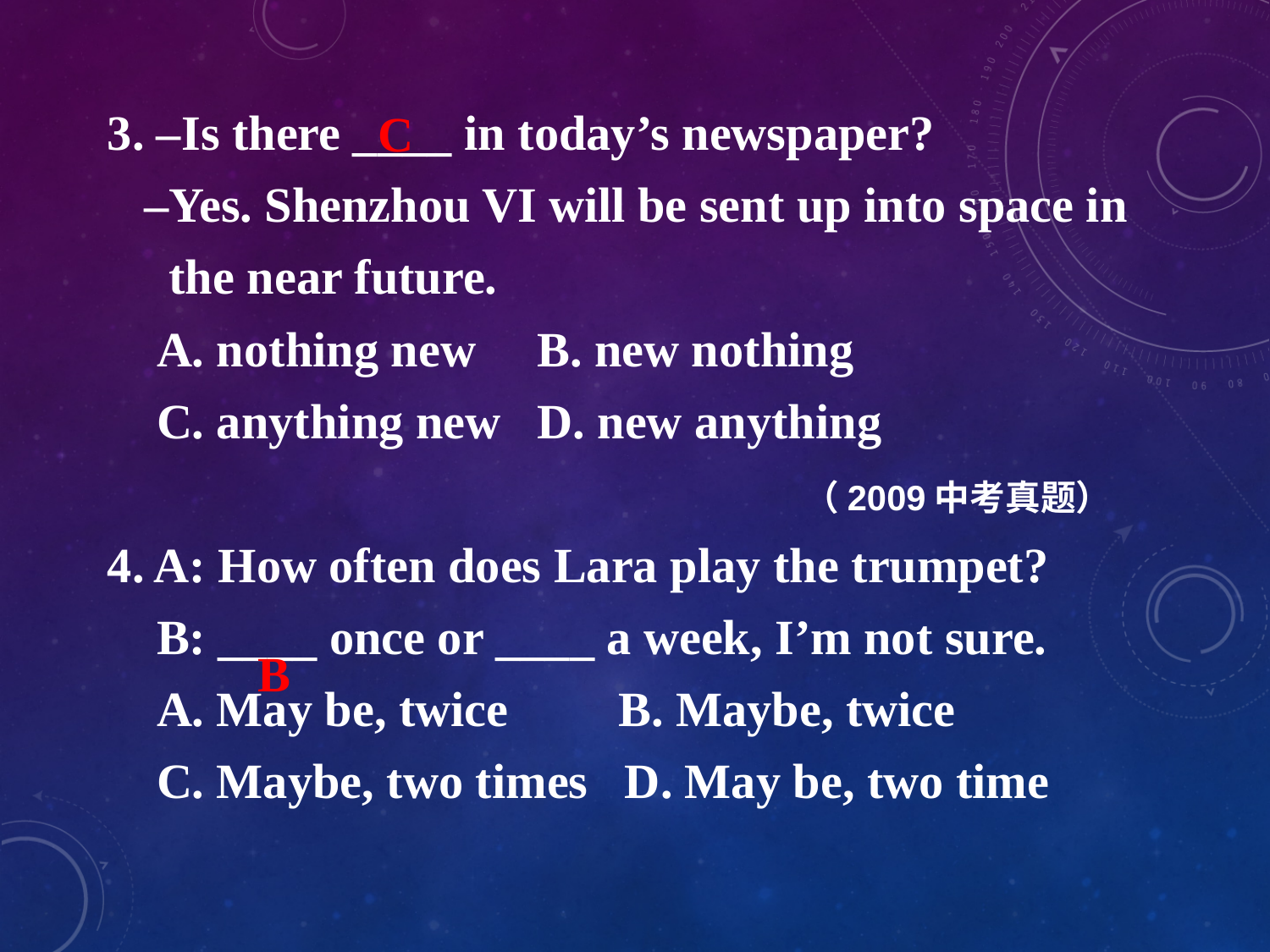

C
3. –Is there ____ in today’s newspaper?
   –Yes. Shenzhou VI will be sent up into space in
     the near future.
    A. nothing new     B. new nothing
    C. anything new   D. new anything
                                                             （2009中考真题）
4. A: How often does Lara play the trumpet?
    B: ____ once or ____ a week, I’m not sure.
    A. May be, twice         B. Maybe, twice
    C. Maybe, two times   D. May be, two time
B